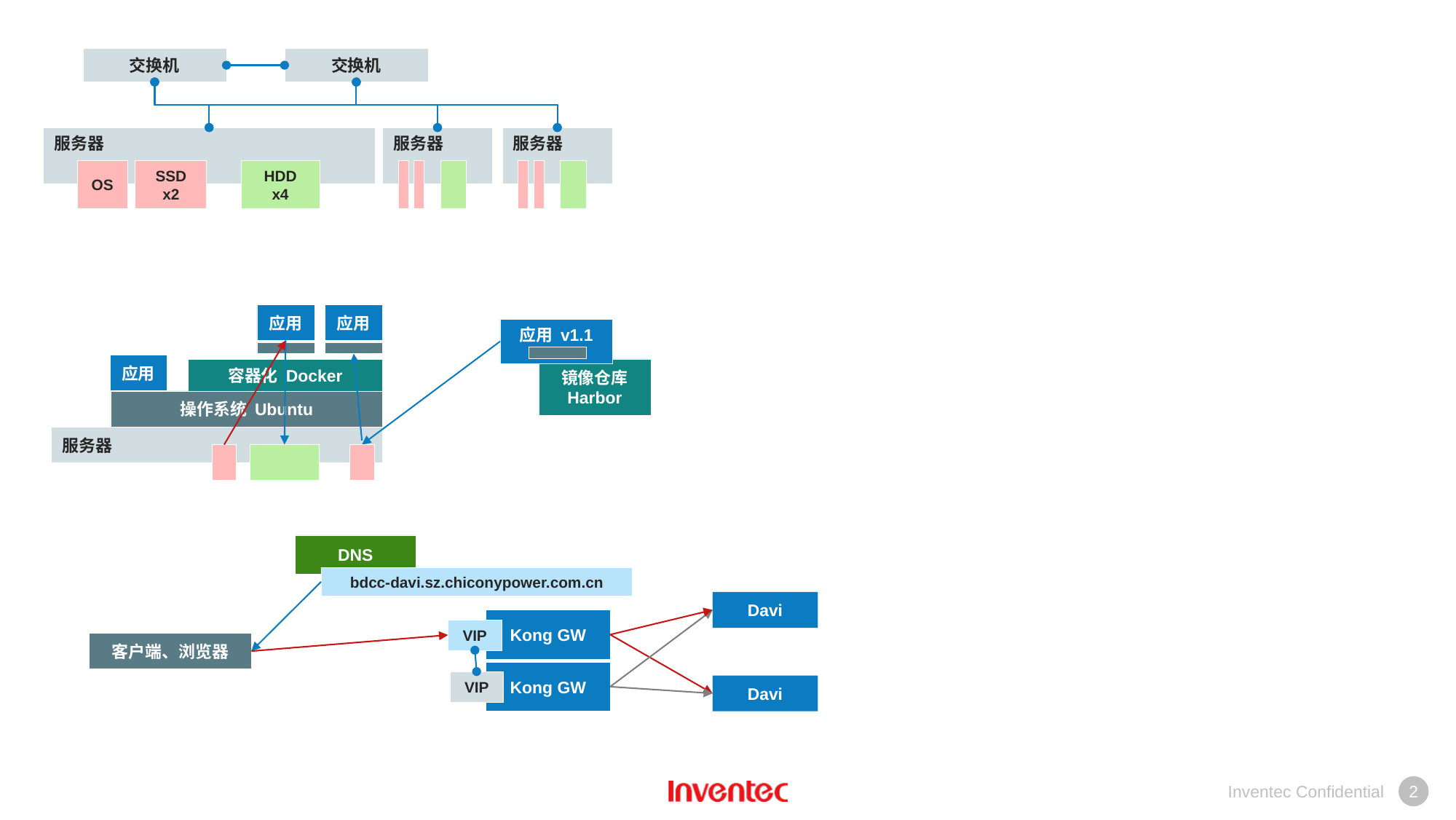

交换机
交换机
服务器
服务器
服务器

OS
SSD
x2
HDD
x4

应用
应用
应用 v1.1

应用
镜像仓库
Harbor
容器化 Docker
操作系统 Ubuntu
服务器

DNS
bdcc-davi.sz.chiconypower.com.cn
Davi
Kong GW
VIP
客户端、浏览器
Kong GW
VIP
Davi